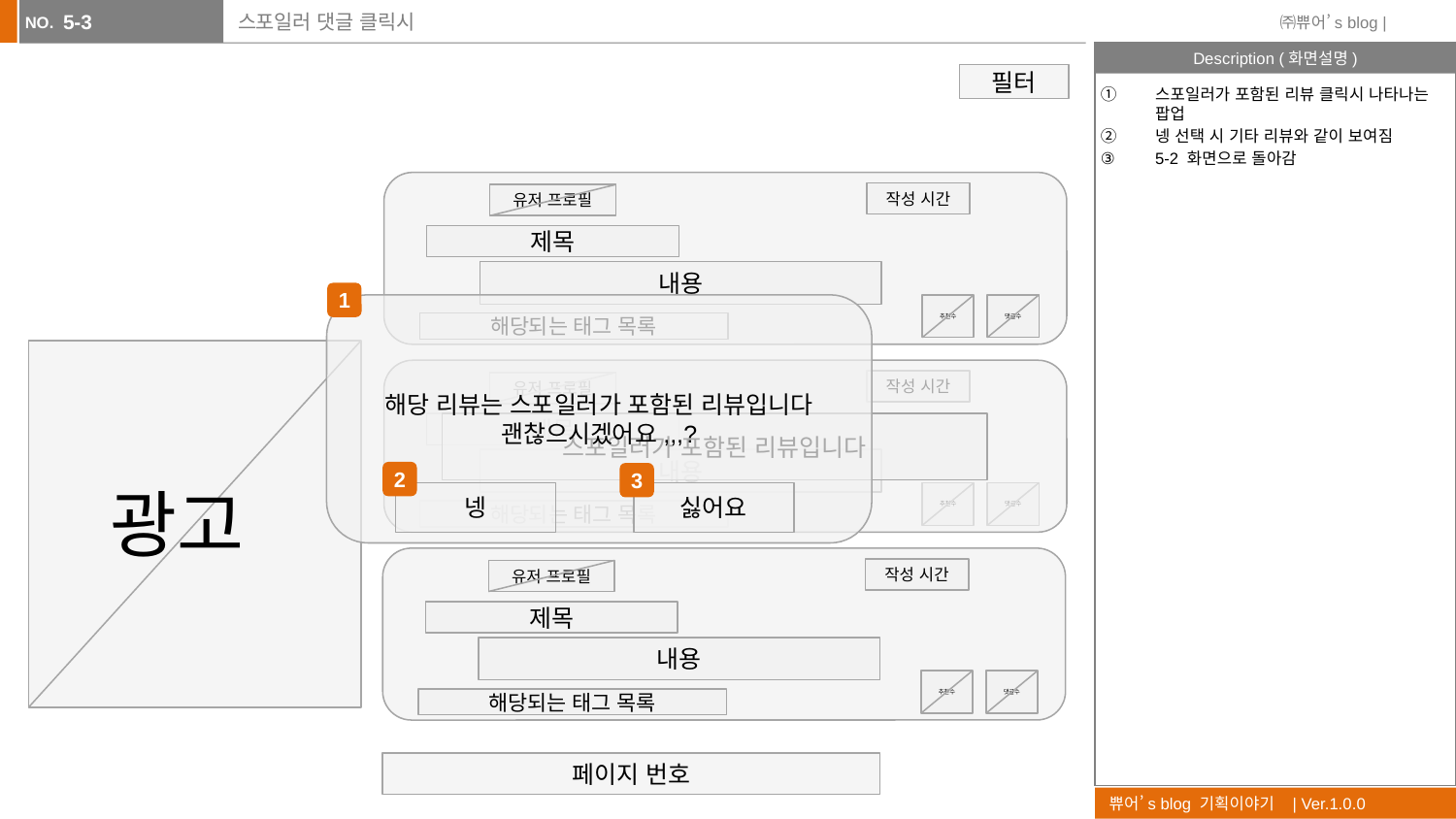

5-3
# 스포일러 댓글 클릭시
필터
스포일러가 포함된 리뷰 클릭시 나타나는 팝업
넹 선택 시 기타 리뷰와 같이 보여짐
5-2 화면으로 돌아감

작성 시간
유저 프로필
제목
내용
추천수
댓글수
해당되는 태그 목록
1
해당 리뷰는 스포일러가 포함된 리뷰입니다
괜찮으시겠어요,,,?

작성 시간
유저 프로필
제목
스포일러가 포함된 리뷰입니다
내용
2
3
광고
싫어요
넹
추천수
댓글수
해당되는 태그 목록

작성 시간
유저 프로필
제목
내용
추천수
댓글수
해당되는 태그 목록
페이지 번호